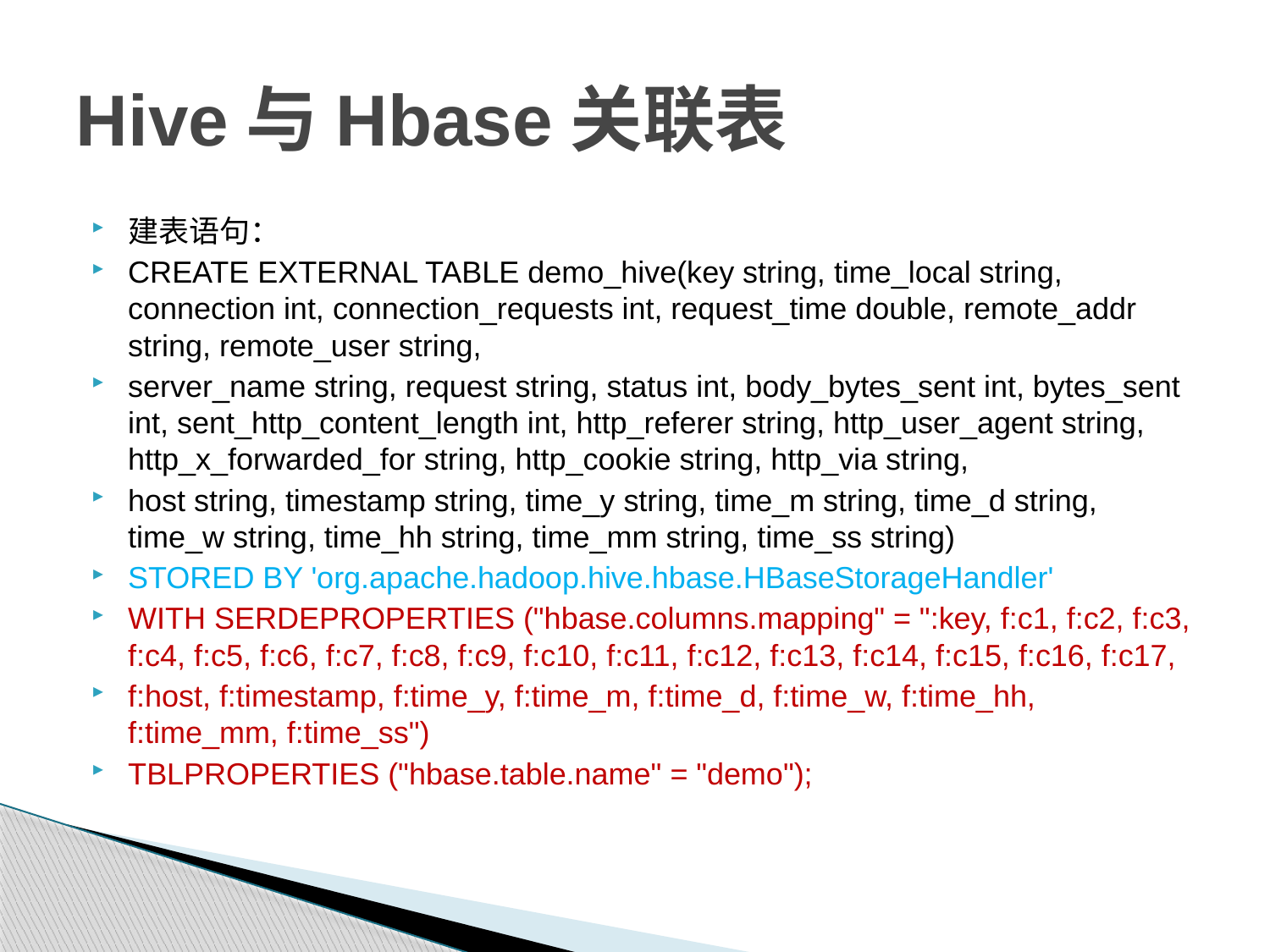

# Hive与Hbase关联表
建表语句：
CREATE EXTERNAL TABLE demo_hive(key string, time_local string, connection int, connection_requests int, request_time double, remote_addr string, remote_user string,
server_name string, request string, status int, body_bytes_sent int, bytes_sent int, sent_http_content_length int, http_referer string, http_user_agent string, http_x_forwarded_for string, http_cookie string, http_via string,
host string, timestamp string, time_y string, time_m string, time_d string, time_w string, time_hh string, time_mm string, time_ss string)
STORED BY 'org.apache.hadoop.hive.hbase.HBaseStorageHandler'
WITH SERDEPROPERTIES ("hbase.columns.mapping" = ":key, f:c1, f:c2, f:c3, f:c4, f:c5, f:c6, f:c7, f:c8, f:c9, f:c10, f:c11, f:c12, f:c13, f:c14, f:c15, f:c16, f:c17,
f:host, f:timestamp, f:time_y, f:time_m, f:time_d, f:time_w, f:time_hh, f:time_mm, f:time_ss")
TBLPROPERTIES ("hbase.table.name" = "demo");